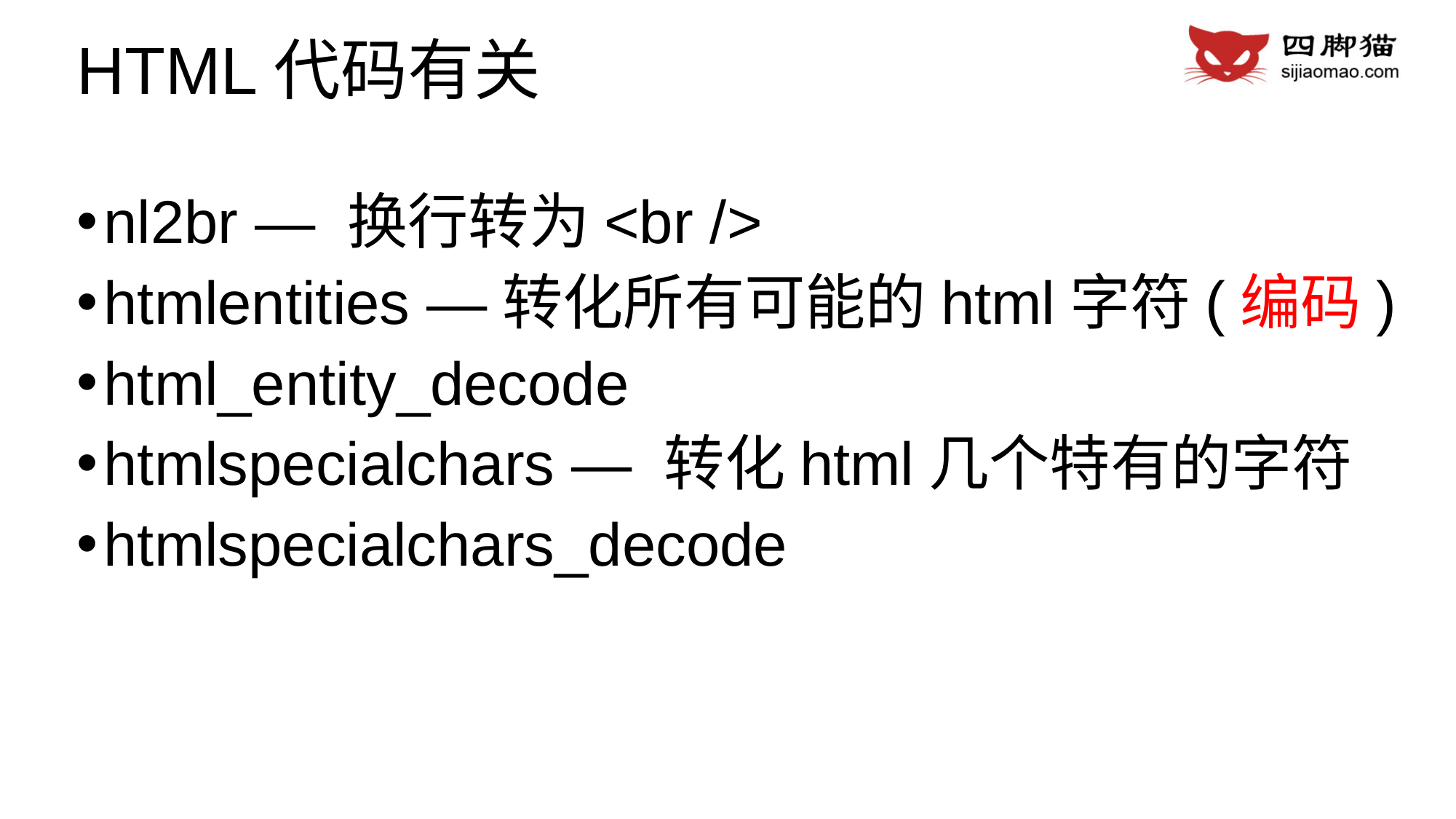

HTML代码有关
nl2br — 换行转为<br />
htmlentities —转化所有可能的html字符(编码)
html_entity_decode
htmlspecialchars — 转化html几个特有的字符
htmlspecialchars_decode